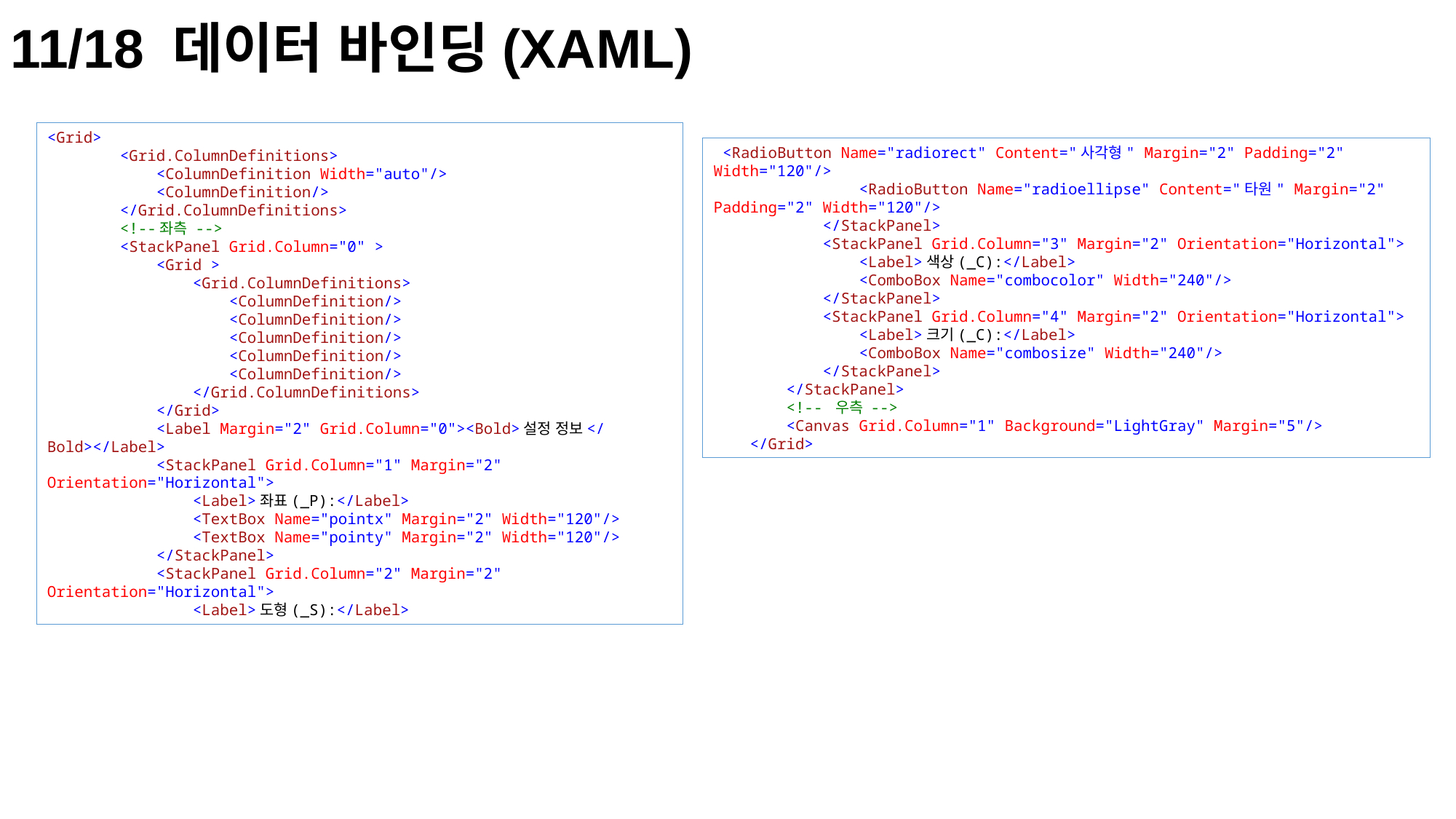

11/18 데이터 바인딩(XAML)
<Grid>
        <Grid.ColumnDefinitions>
            <ColumnDefinition Width="auto"/>
            <ColumnDefinition/>
        </Grid.ColumnDefinitions>
        <!--좌측 -->
        <StackPanel Grid.Column="0" >
            <Grid >
                <Grid.ColumnDefinitions>
                    <ColumnDefinition/>
                    <ColumnDefinition/>
                    <ColumnDefinition/>
                    <ColumnDefinition/>
                    <ColumnDefinition/>
                </Grid.ColumnDefinitions>
            </Grid>
            <Label Margin="2" Grid.Column="0"><Bold>설정 정보</Bold></Label>
            <StackPanel Grid.Column="1" Margin="2" Orientation="Horizontal">
                <Label>좌표(_P):</Label>
                <TextBox Name="pointx" Margin="2" Width="120"/>
                <TextBox Name="pointy" Margin="2" Width="120"/>
            </StackPanel>
            <StackPanel Grid.Column="2" Margin="2" Orientation="Horizontal">
                <Label>도형(_S):</Label>
 <RadioButton Name="radiorect" Content="사각형" Margin="2" Padding="2" Width="120"/>
                <RadioButton Name="radioellipse" Content="타원" Margin="2" Padding="2" Width="120"/>
            </StackPanel>
            <StackPanel Grid.Column="3" Margin="2" Orientation="Horizontal">
                <Label>색상(_C):</Label>
                <ComboBox Name="combocolor" Width="240"/>
            </StackPanel>
            <StackPanel Grid.Column="4" Margin="2" Orientation="Horizontal">
                <Label>크기(_C):</Label>
                <ComboBox Name="combosize" Width="240"/>
            </StackPanel>
        </StackPanel>
        <!-- 우측 -->
        <Canvas Grid.Column="1" Background="LightGray" Margin="5"/>
    </Grid>